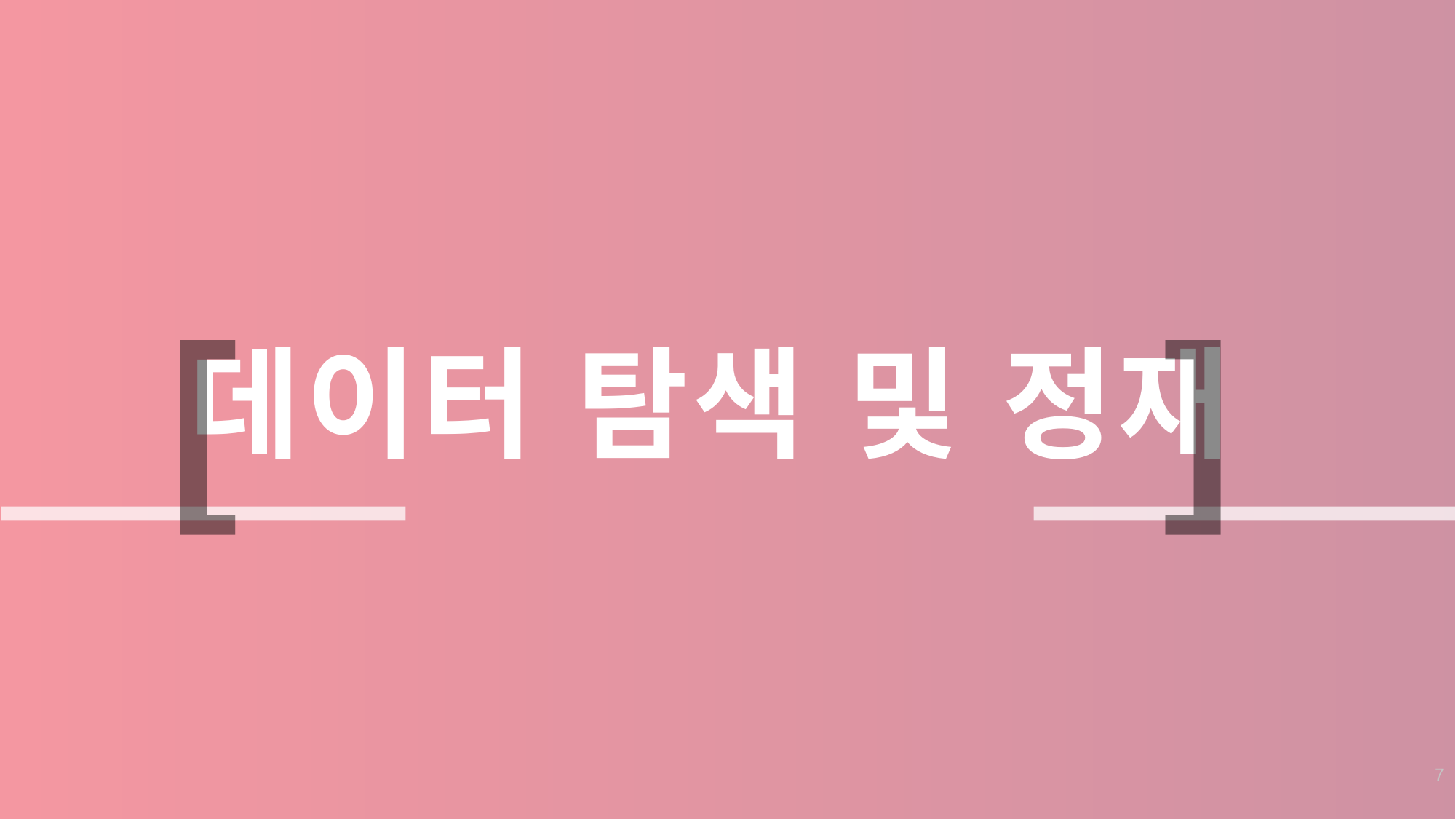

[
]
데이터 탐색 및 정재
7